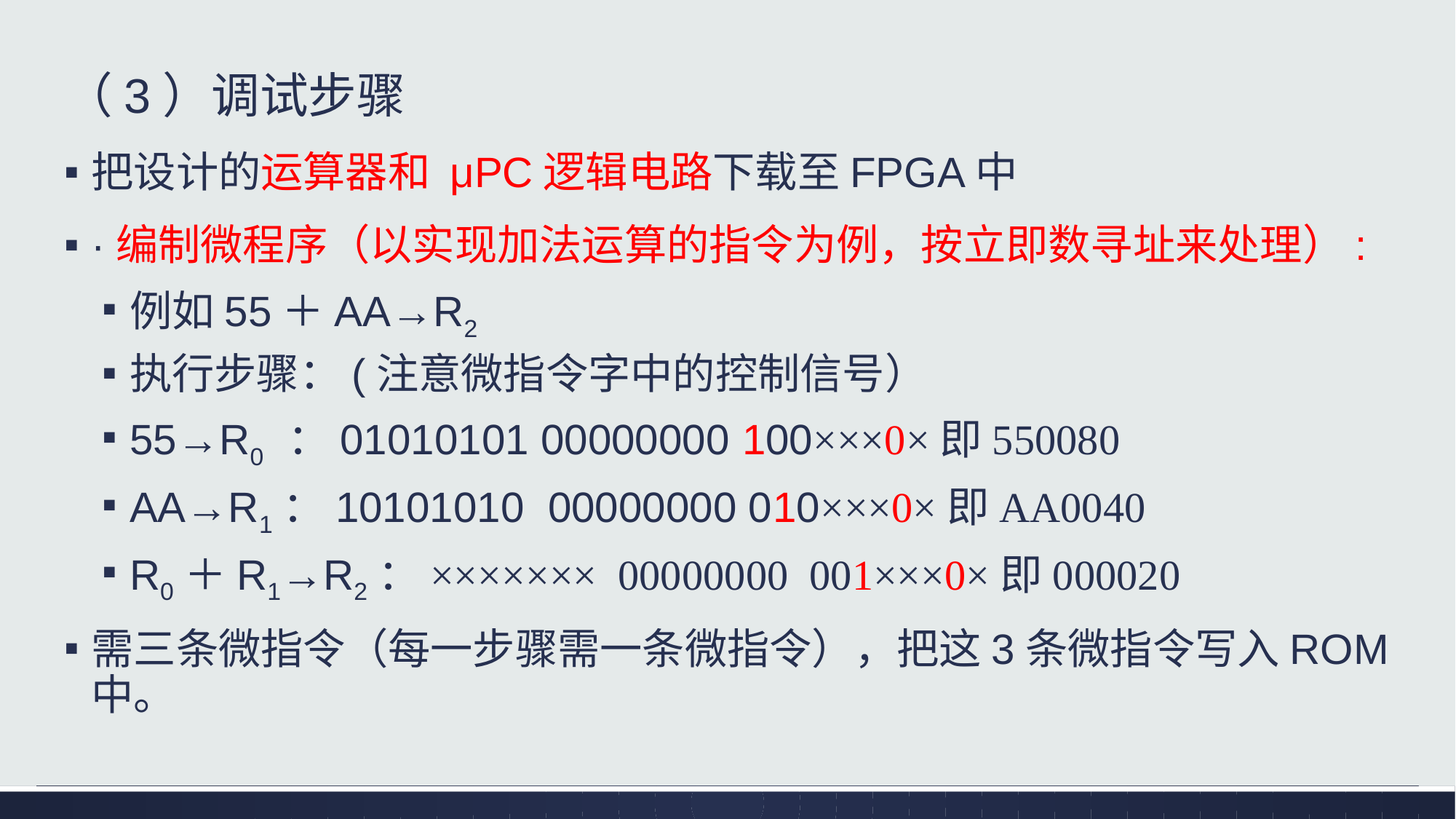

（3）调试步骤
把设计的运算器和 μPC逻辑电路下载至FPGA中
·编制微程序（以实现加法运算的指令为例，按立即数寻址来处理）:
例如55＋AA→R2
执行步骤：(注意微指令字中的控制信号）
55→R0  ：01010101 00000000 100×××0×即550080
AA→R1：10101010  00000000 010×××0×即AA0040
R0＋R1→R2：×××××××  00000000  001×××0×即000020
需三条微指令（每一步骤需一条微指令），把这3条微指令写入ROM中。